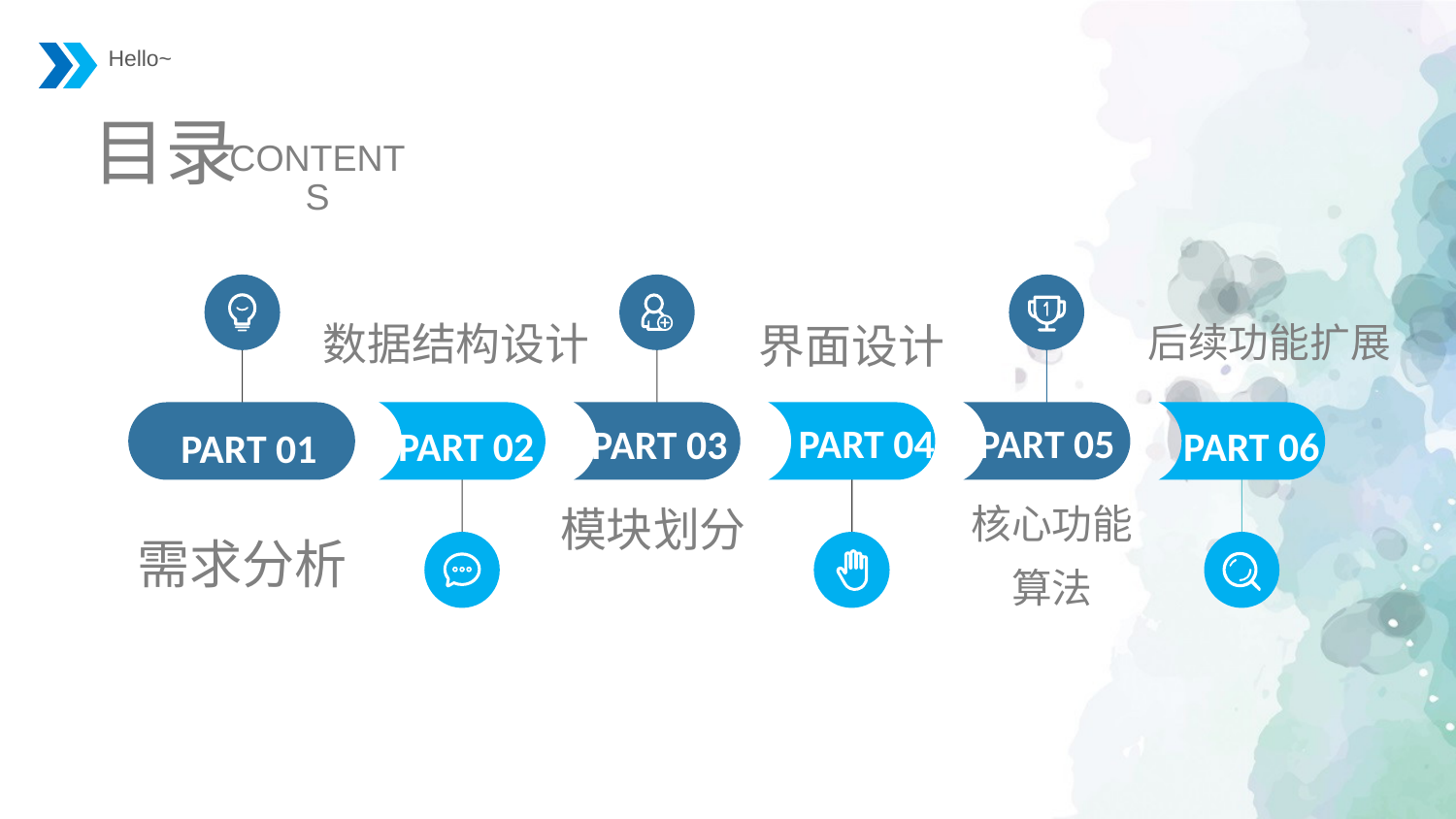

目录
CONTENTS

数据结构设计
界面设计
后续功能扩展

PART 04
PART 05
PART 03
PART 02
PART 06
PART 01

核心功能
算法
模块划分
需求分析